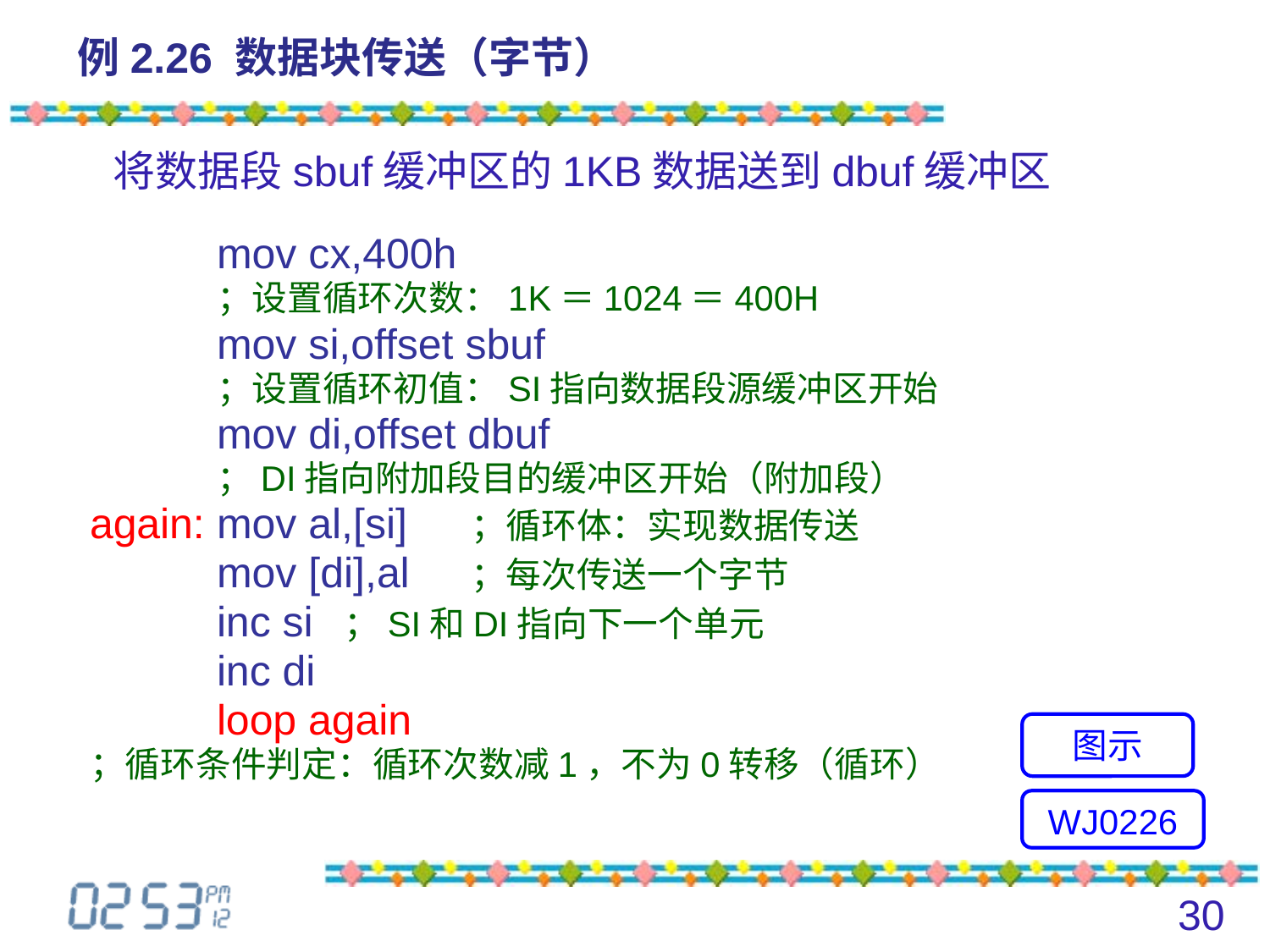

# 例2.26 数据块传送（字节）
将数据段sbuf缓冲区的1KB数据送到dbuf缓冲区
	mov cx,400h
	；设置循环次数：1K＝1024＝400H
	mov si,offset sbuf
	；设置循环初值：SI指向数据段源缓冲区开始
	mov di,offset dbuf
	；DI指向附加段目的缓冲区开始（附加段）
again:	mov al,[si]	；循环体：实现数据传送
	mov [di],al	；每次传送一个字节
	inc si	；SI和DI指向下一个单元
	inc di
	loop again
；循环条件判定：循环次数减1，不为0转移（循环）

图示
WJ0226